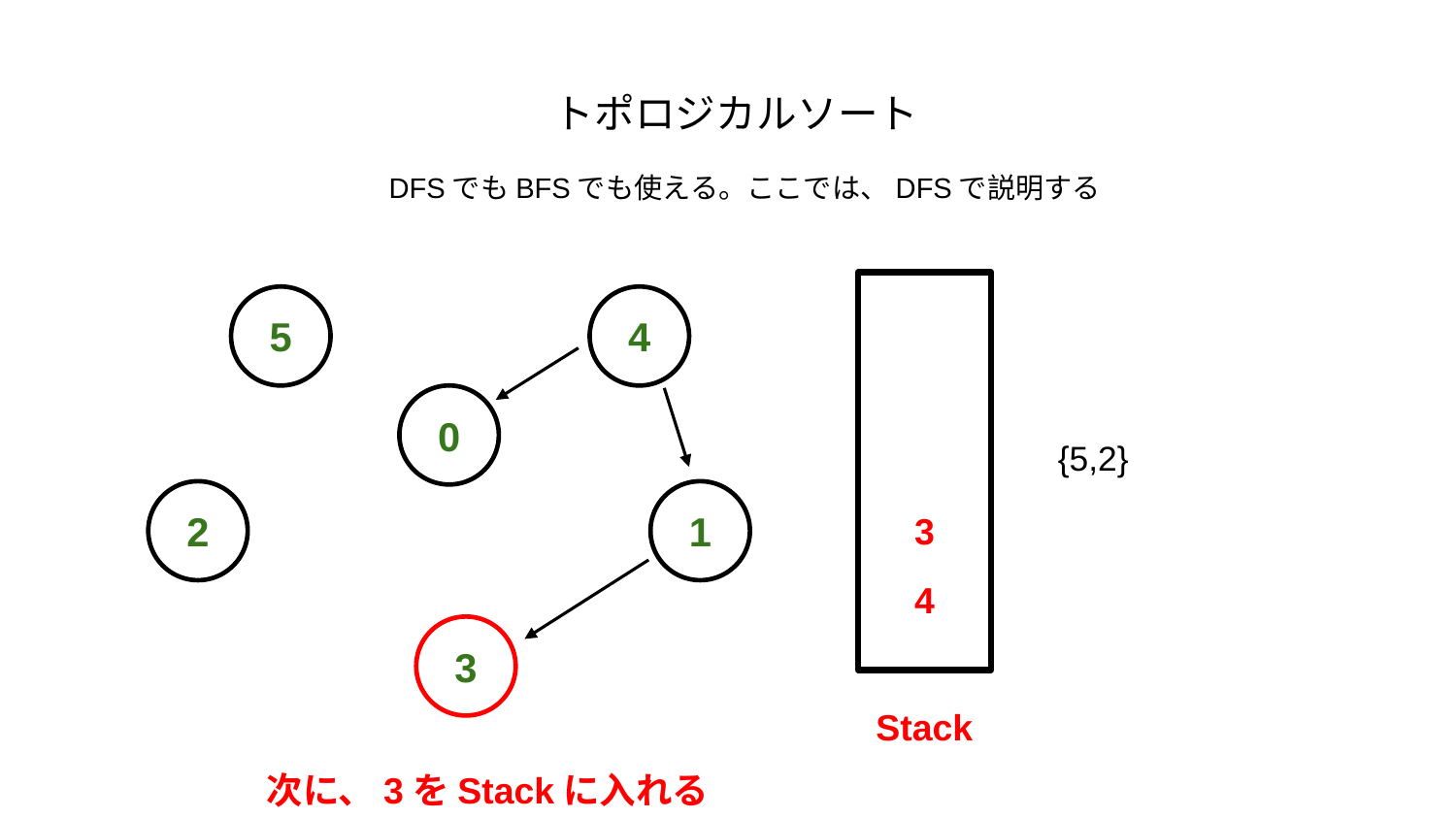

トポロジカルソート
DFSでもBFSでも使える。ここでは、DFSで説明する

5
4
0
{5,2}
2
1
3
4
3
Stack
次に、3をStackに入れる